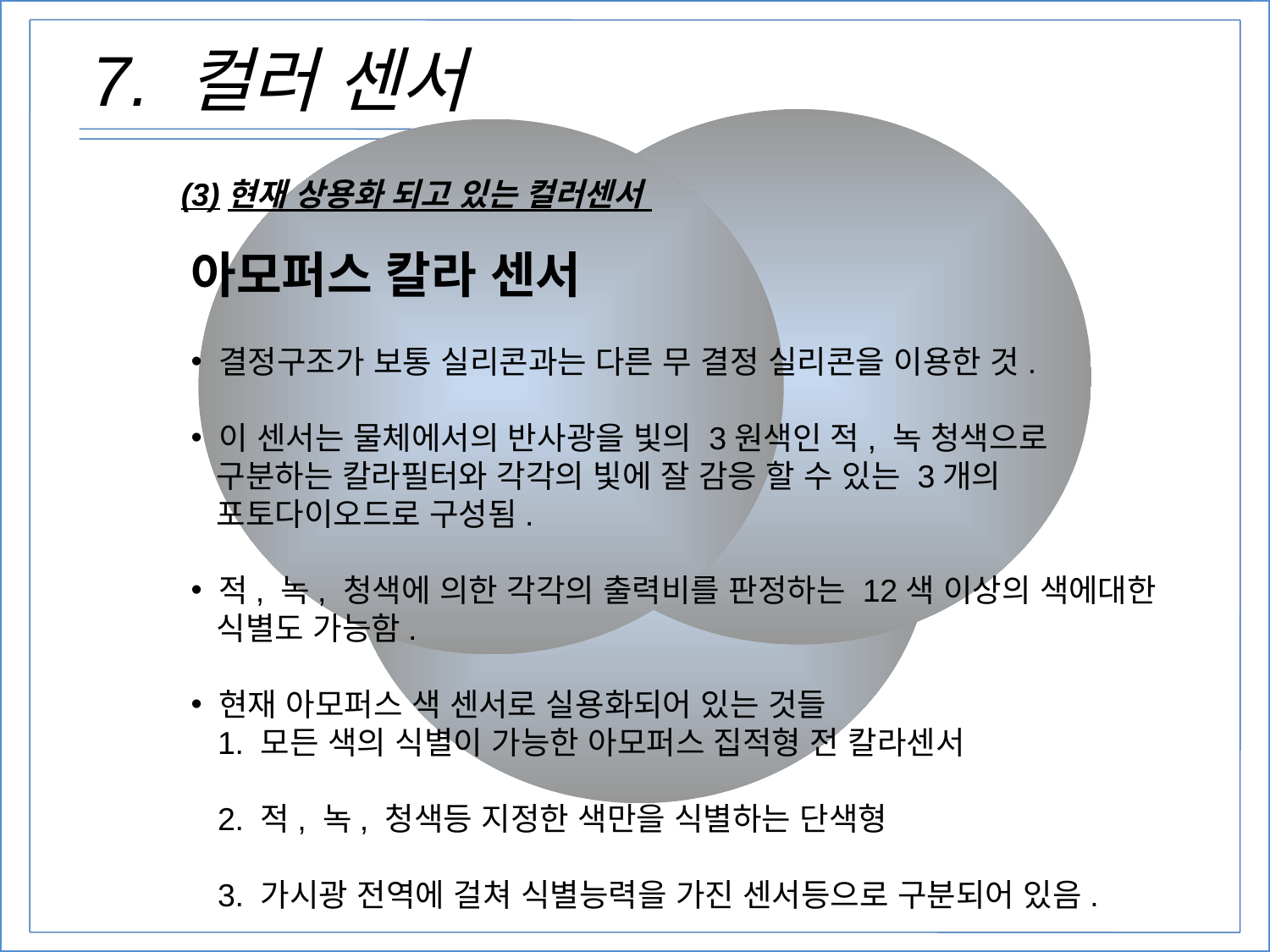

7. 컬러 센서
# \

(3)현재 상용화 되고 있는 컬러센서
아모퍼스 칼라 센서

 결정구조가 보통 실리콘과는 다른 무 결정 실리콘을 이용한 것.

 이 센서는 물체에서의 반사광을 빛의 3원색인 적, 녹 청색으로
  구분하는 칼라필터와 각각의 빛에 잘 감응 할 수 있는 3개의
  포토다이오드로 구성됨.

 적, 녹, 청색에 의한 각각의 출력비를 판정하는 12색 이상의 색에대한
  식별도 가능함.

 현재 아모퍼스 색 센서로 실용화되어 있는 것들
   1. 모든 색의 식별이 가능한 아모퍼스 집적형 전 칼라센서

   2. 적, 녹, 청색등 지정한 색만을 식별하는 단색형

   3. 가시광 전역에 걸쳐 식별능력을 가진 센서등으로 구분되어 있음.

27